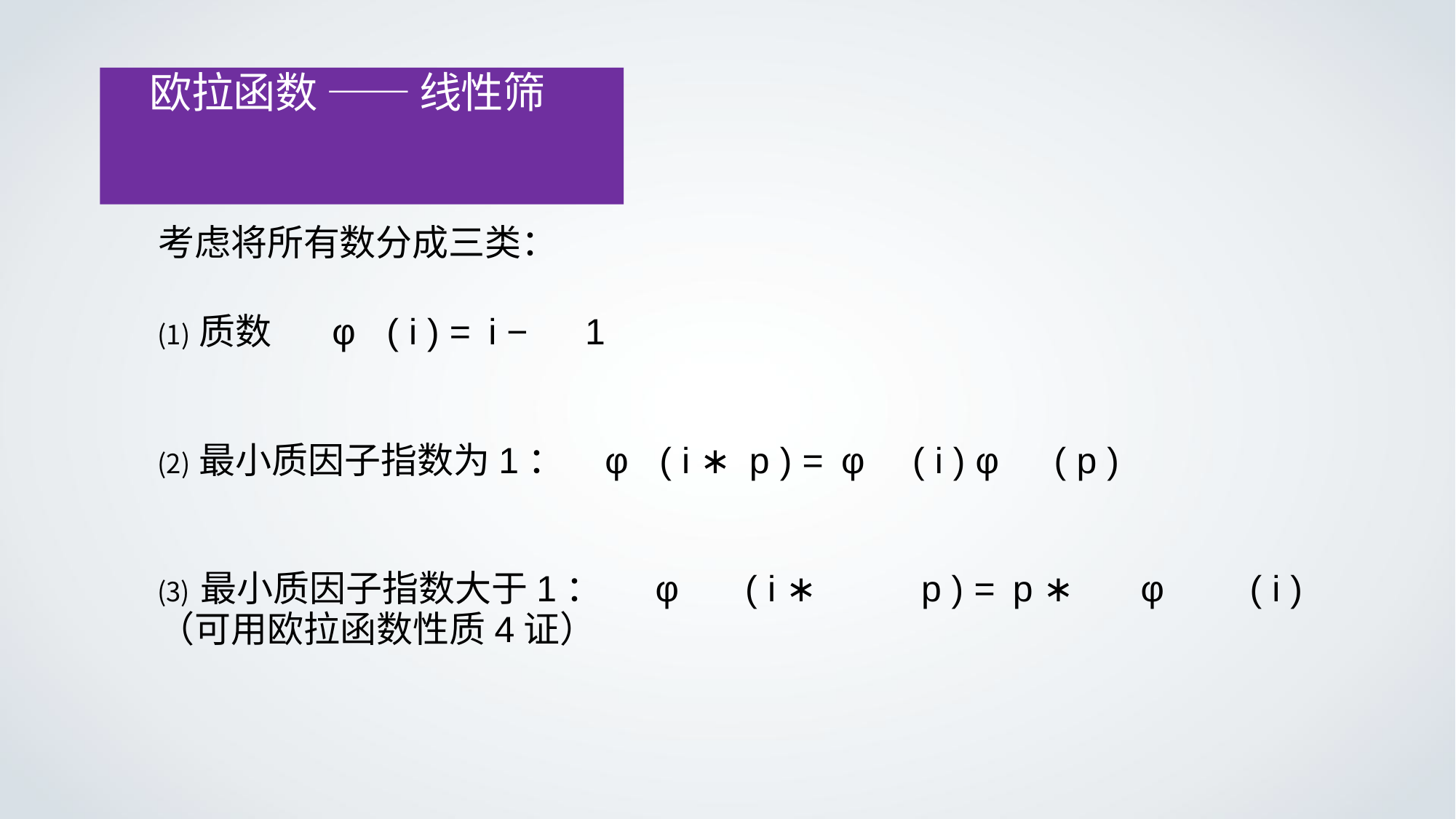

# 欧拉函数 —— 线性筛
考虑将所有数分成三类：
质数	φ	( i ) = i −	1

最小质因子指数为1：	φ	( i ∗	p ) = φ	( i ) φ	( p )

	最小质因子指数大于1：	φ	( i ∗	p ) = p ∗	φ	( i ) （可用欧拉函数性质4证）